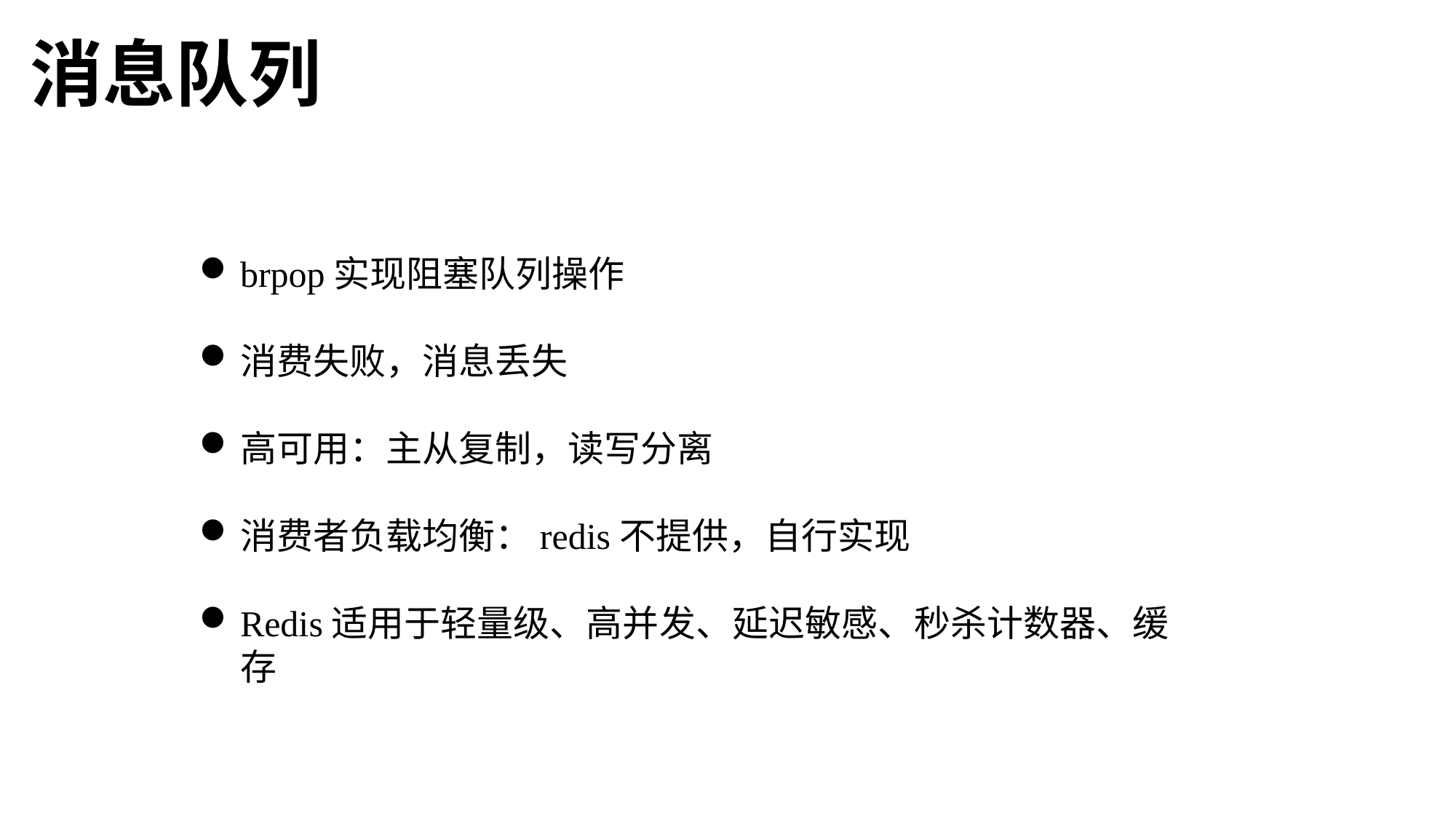

消息队列
brpop实现阻塞队列操作

消费失败，消息丢失

高可用：主从复制，读写分离

消费者负载均衡：redis不提供，自行实现

Redis适用于轻量级、高并发、延迟敏感、秒杀计数器、缓存